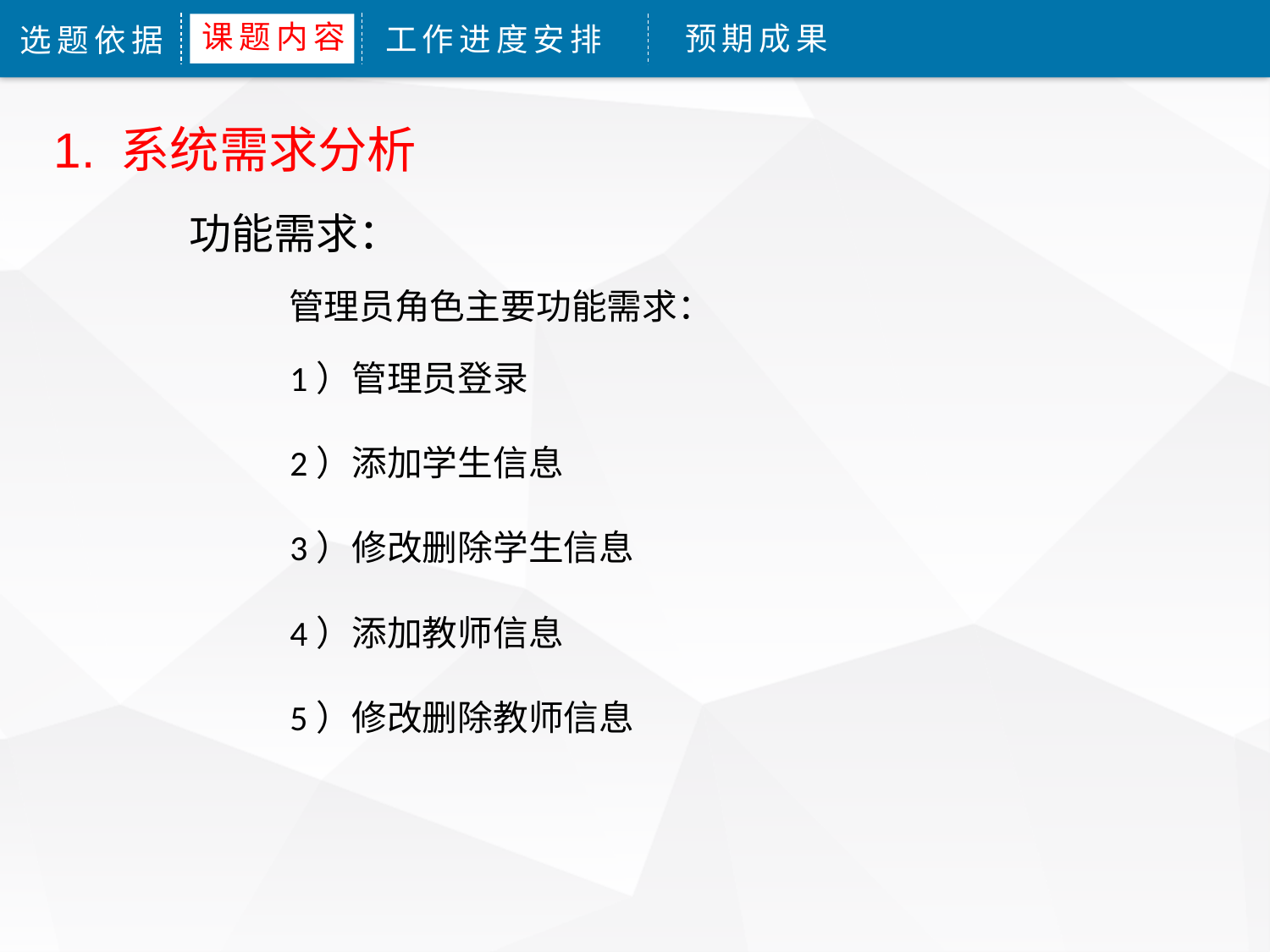

课题内容
预期成果
工作进度安排
选题依据

1. 系统需求分析
功能需求：
管理员角色主要功能需求：

1）管理员登录

2）添加学生信息

3）修改删除学生信息

4）添加教师信息

5）修改删除教师信息